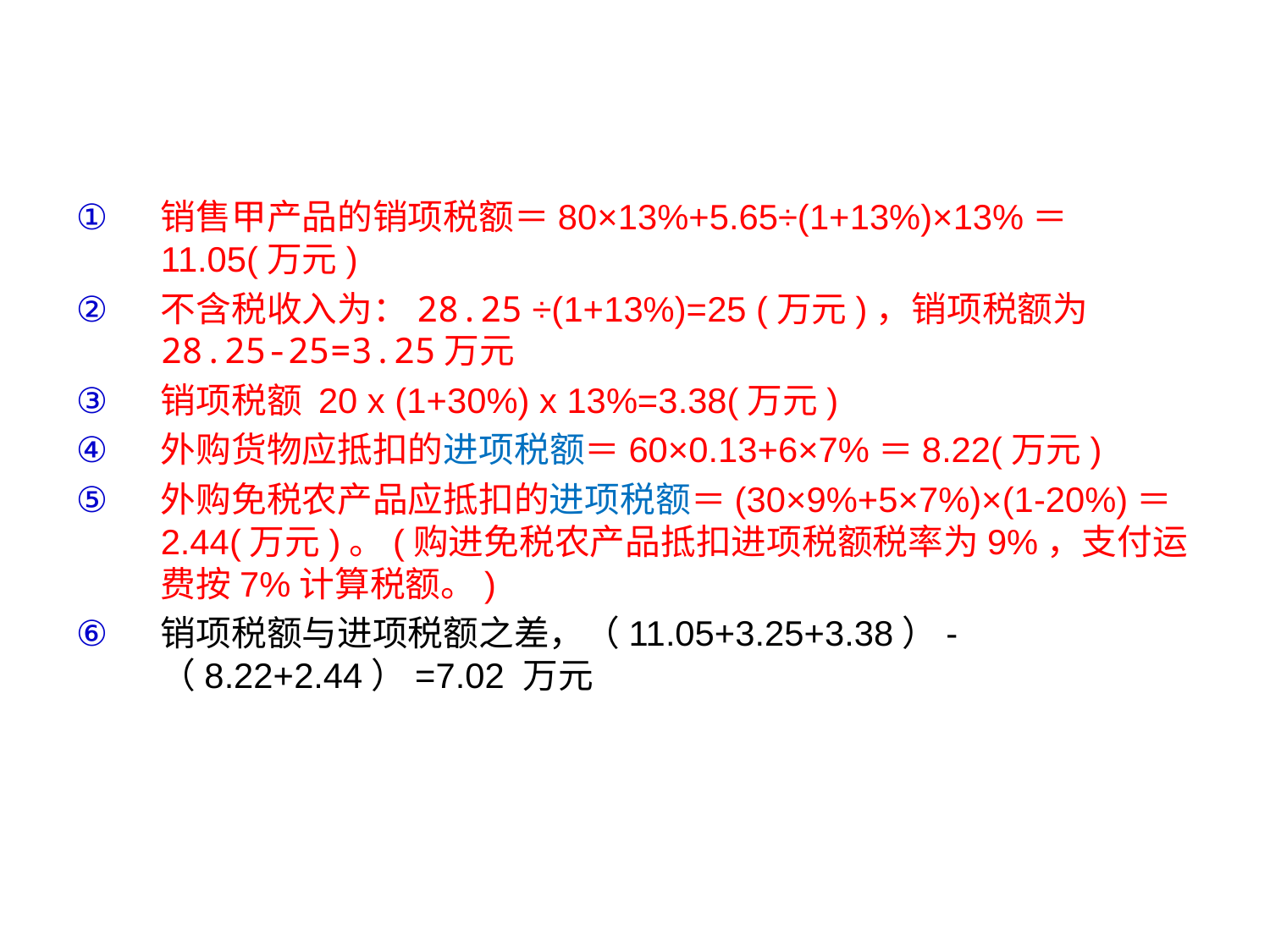

#
销售甲产品的销项税额＝80×13%+5.65÷(1+13%)×13%＝11.05(万元)
不含税收入为：28.25 ÷(1+13%)=25 (万元)，销项税额为28.25-25=3.25万元
销项税额 20 x (1+30%) x 13%=3.38(万元)
外购货物应抵扣的进项税额＝60×0.13+6×7%＝8.22(万元)
外购免税农产品应抵扣的进项税额＝(30×9%+5×7%)×(1-20%)＝2.44(万元)。(购进免税农产品抵扣进项税额税率为9%，支付运费按7%计算税额。)
销项税额与进项税额之差，（11.05+3.25+3.38）-（8.22+2.44）=7.02 万元